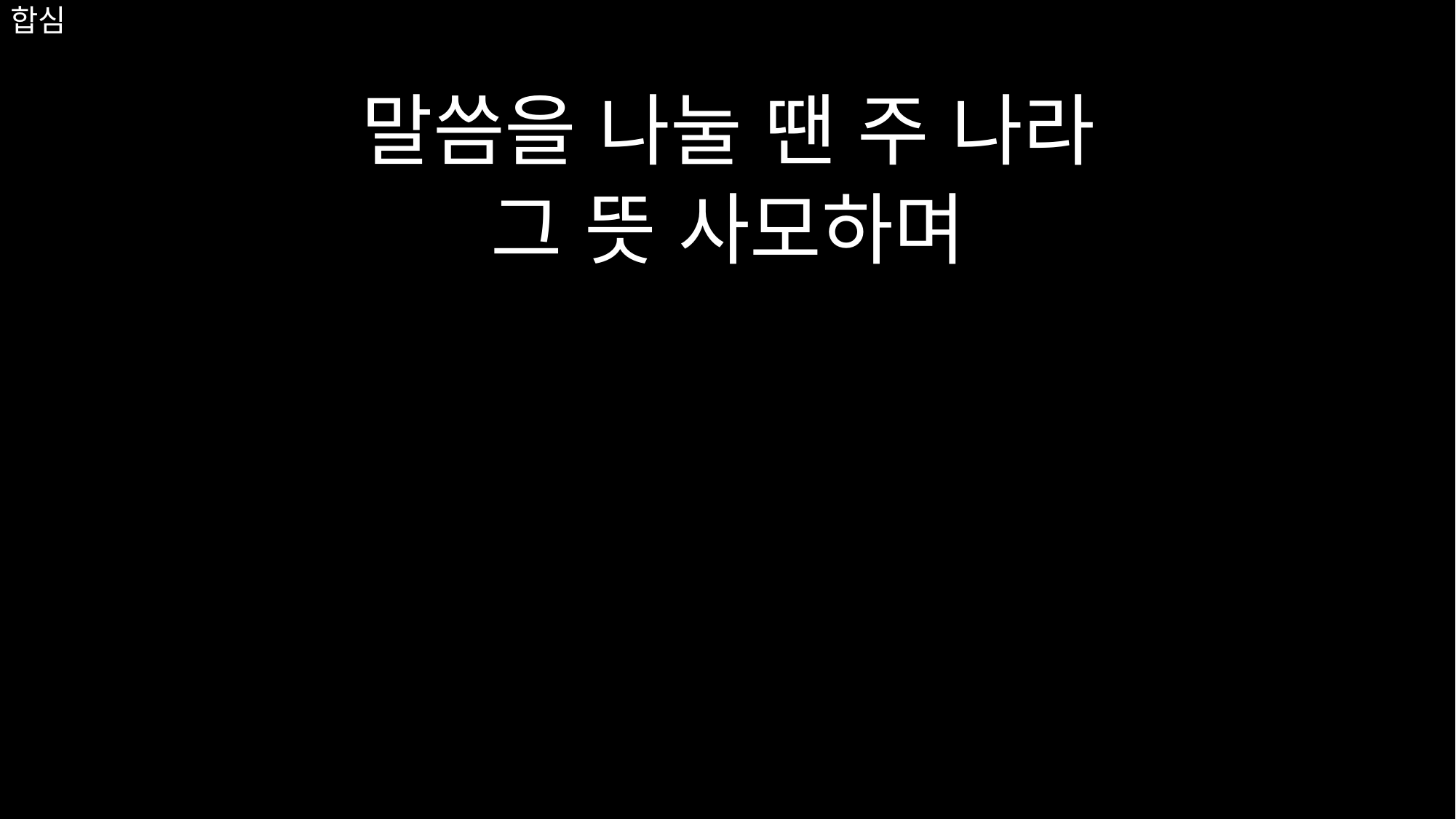

말씀을 나눌 땐 주 나라
그 뜻 사모하며

# 합심